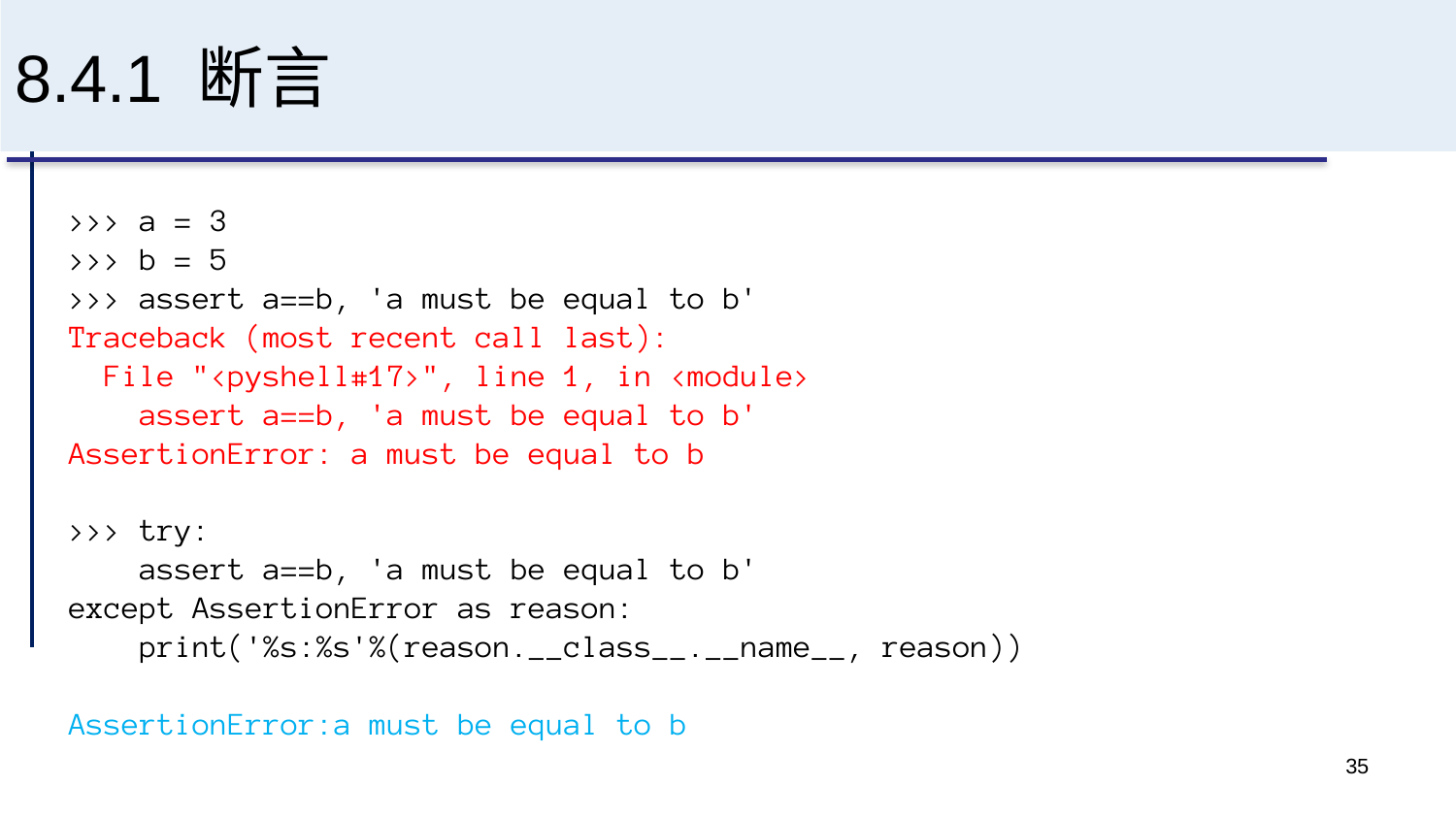

# 8.4.1 断言
>>> a = 3
>>> b = 5
>>> assert a==b, 'a must be equal to b'
Traceback (most recent call last):
  File "<pyshell#17>", line 1, in <module>
    assert a==b, 'a must be equal to b'
AssertionError: a must be equal to b

>>> try:
    assert a==b, 'a must be equal to b'
except AssertionError as reason:
    print('%s:%s'%(reason.__class__.__name__, reason))

AssertionError:a must be equal to b
35